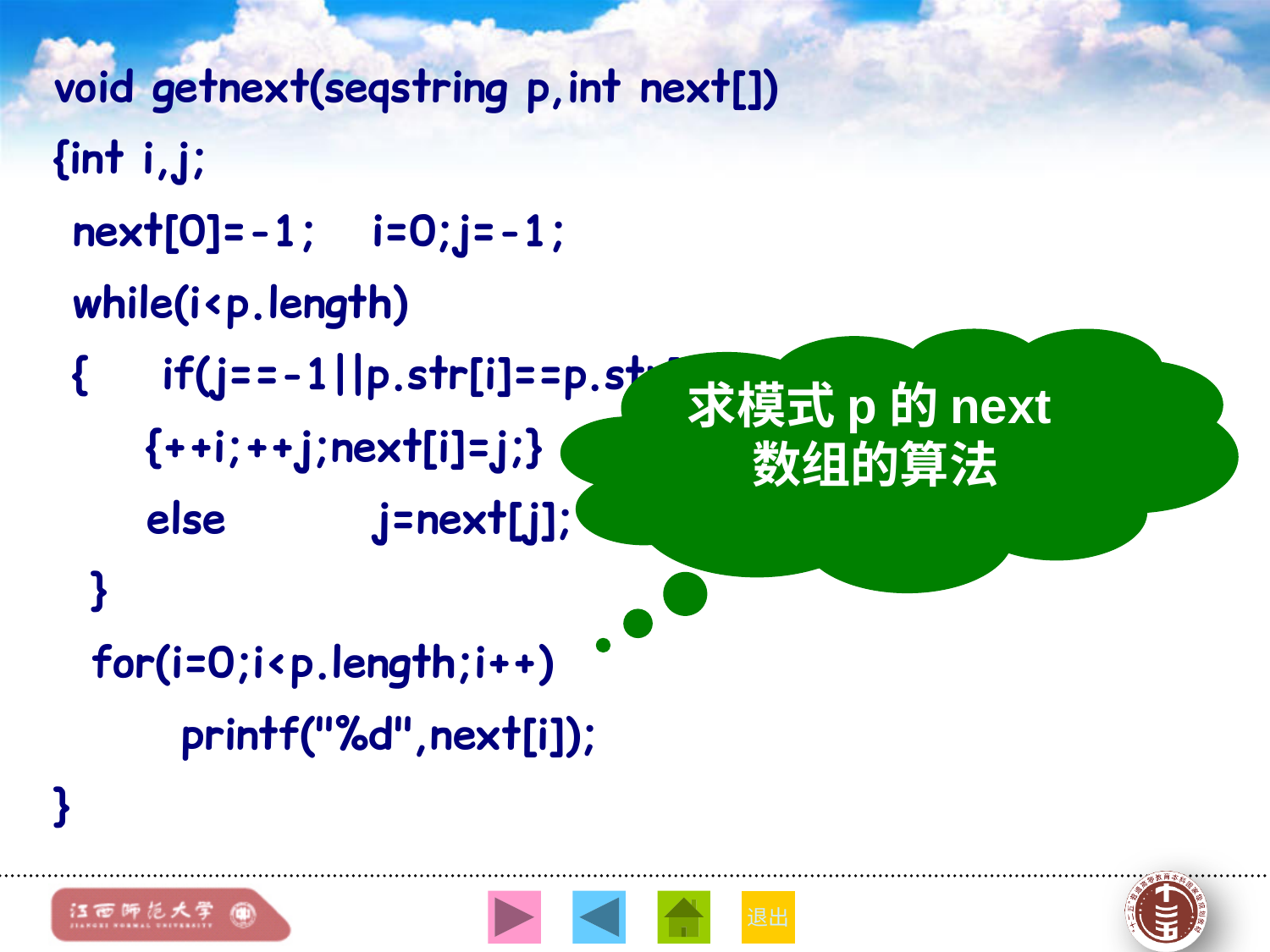

void getnext(seqstring p,int next[])
{int i,j;
 next[0]=-1;   i=0;j=-1;
 while(i<p.length)
 {    if(j==-1||p.str[i]==p.str[j])
     {++i;++j;next[i]=j;}
     else        j=next[j];
  }
  for(i=0;i<p.length;i++)
  	printf("%d",next[i]);
}
求模式p的next数组的算法